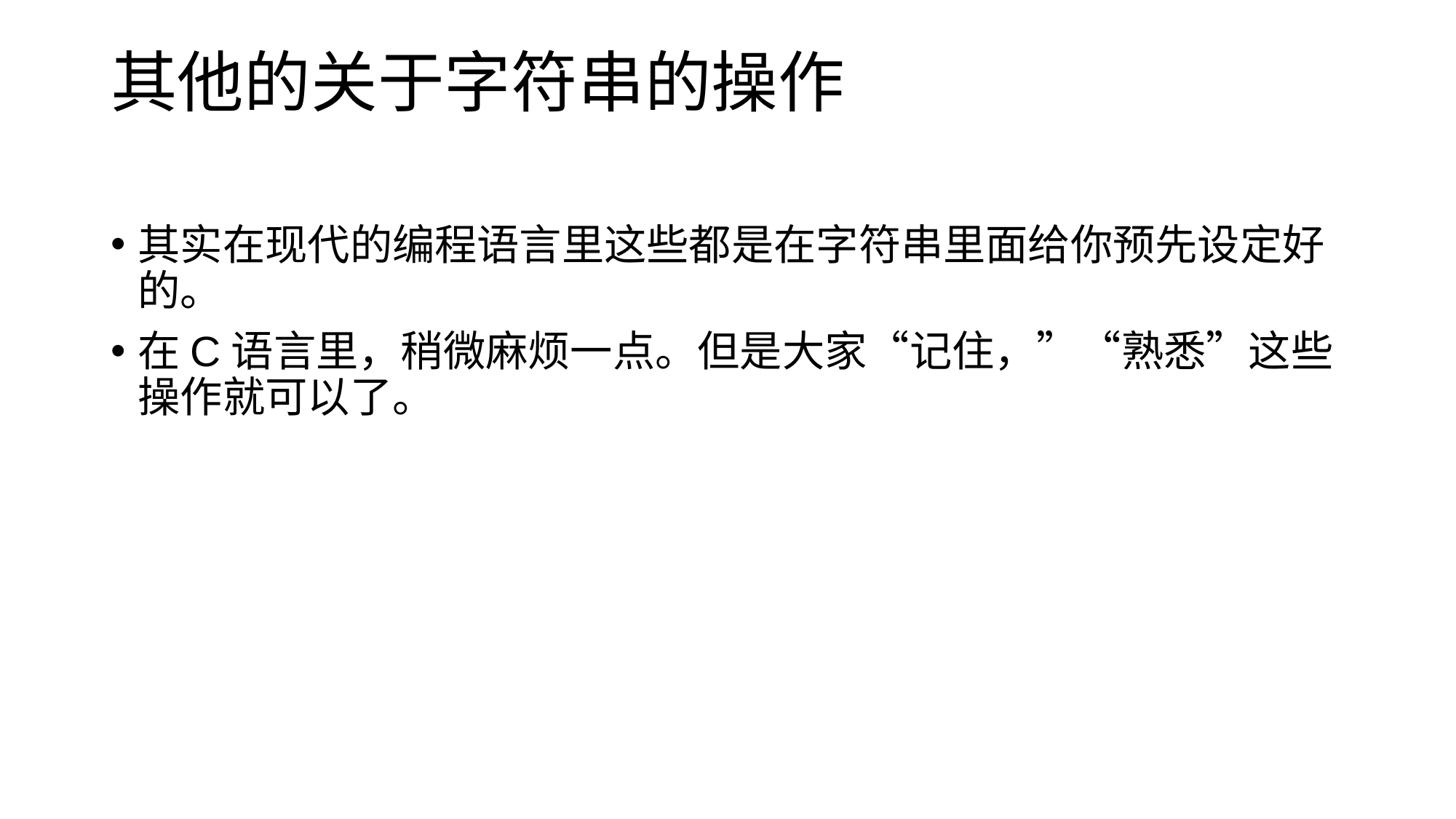

# 其他的关于字符串的操作
其实在现代的编程语言里这些都是在字符串里面给你预先设定好的。
在C语言里，稍微麻烦一点。但是大家“记住，”“熟悉”这些操作就可以了。